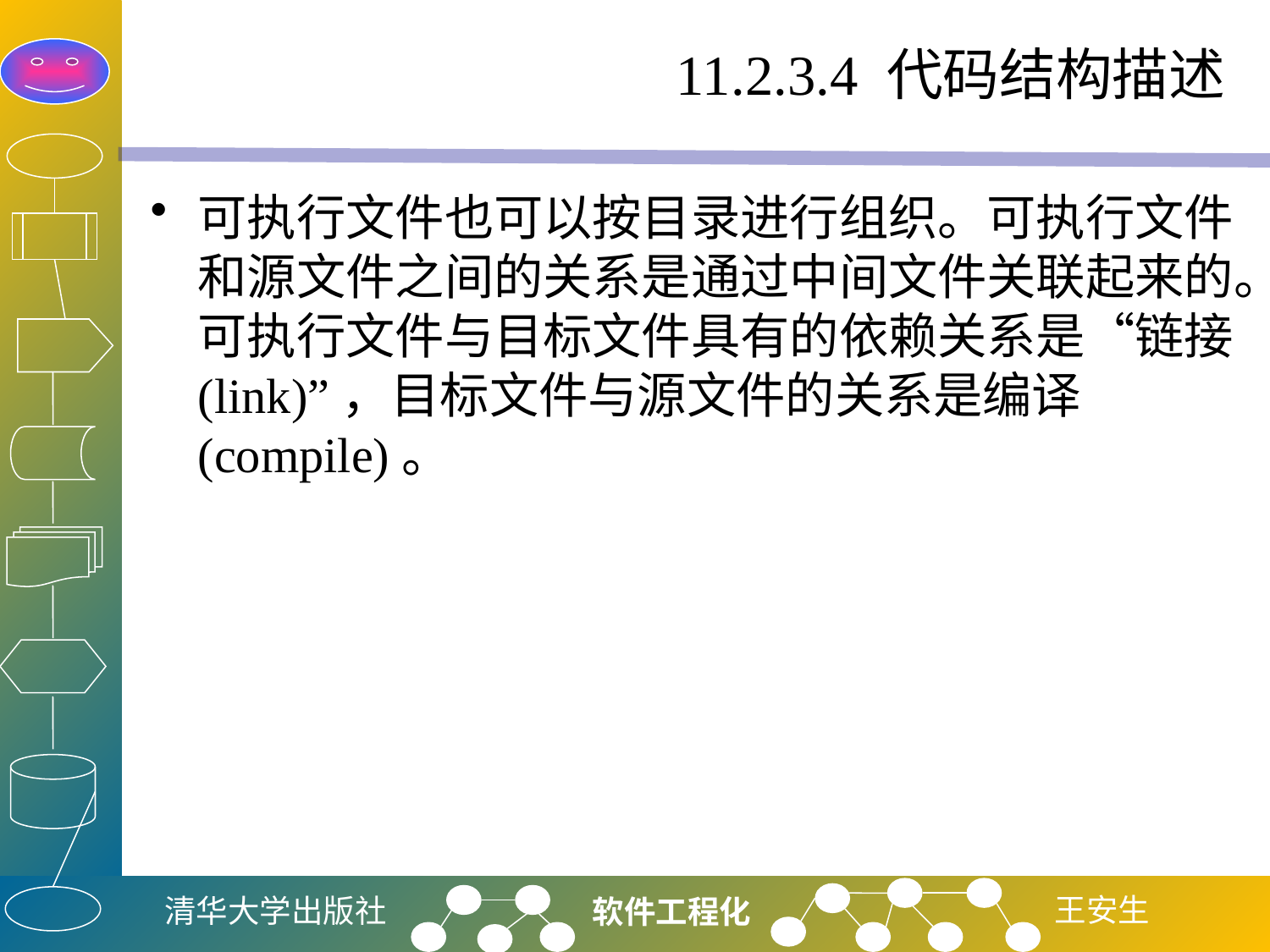

# 11.2.3.4 代码结构描述
可执行文件也可以按目录进行组织。可执行文件和源文件之间的关系是通过中间文件关联起来的。可执行文件与目标文件具有的依赖关系是“链接(link)”，目标文件与源文件的关系是编译(compile)。